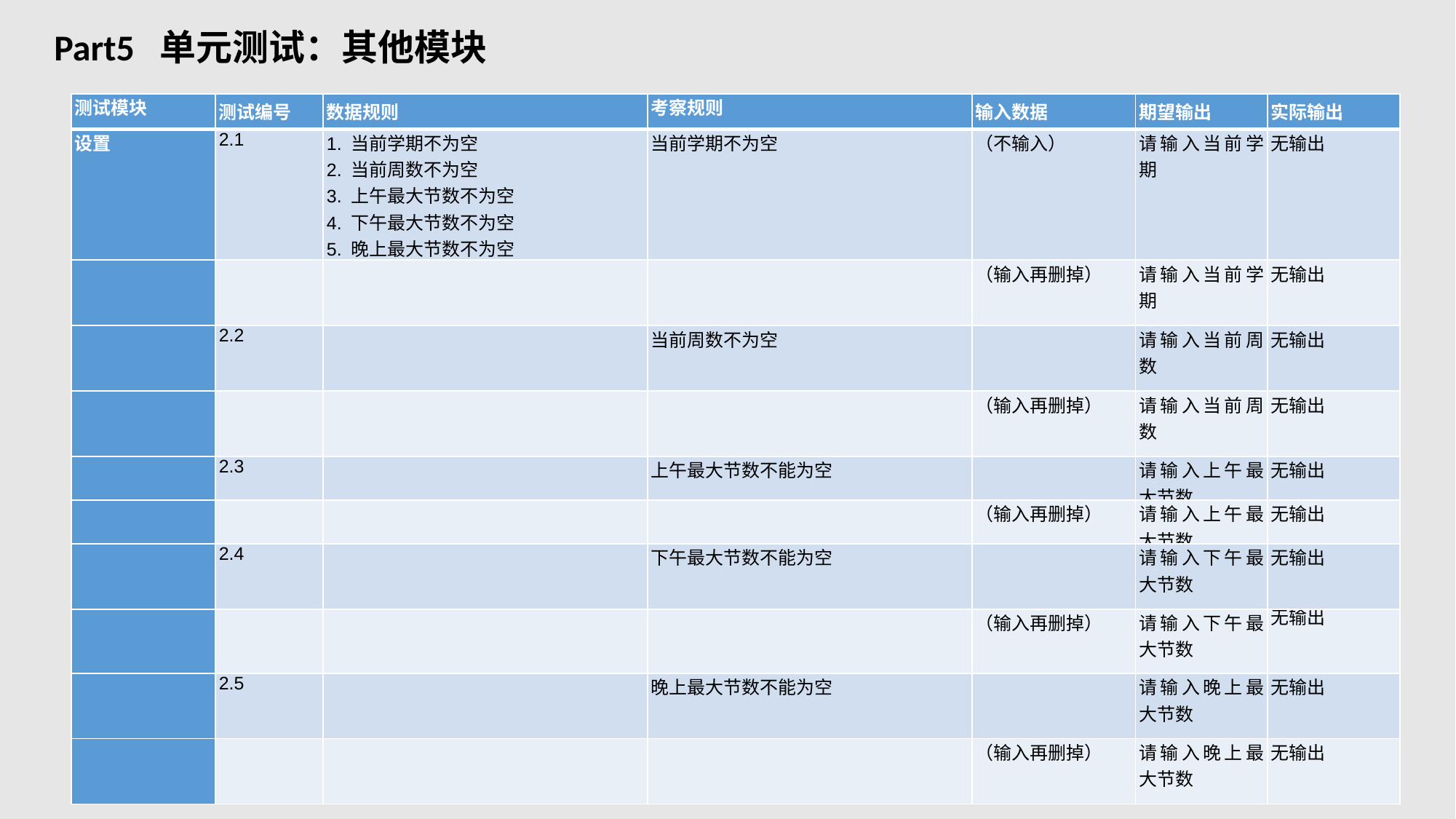

Part5  单元测试：其他模块
| 测试模块 | 测试编号 | 数据规则 | 考察规则 | 输入数据 | 期望输出 | 实际输出 |
| --- | --- | --- | --- | --- | --- | --- |
| 设置 | 2.1 | 1. 当前学期不为空 2. 当前周数不为空 3. 上午最大节数不为空 4. 下午最大节数不为空 5. 晚上最大节数不为空 | 当前学期不为空 | （不输入） | 请输入当前学期 | 无输出 |
|  |  |  |  | （输入再删掉） | 请输入当前学期 | 无输出 |
|  | 2.2 |  | 当前周数不为空 |  | 请输入当前周数 | 无输出 |
|  |  |  |  | （输入再删掉） | 请输入当前周数 | 无输出 |
|  | 2.3 |  | 上午最大节数不能为空 |  | 请输入上午最大节数 | 无输出 |
|  |  |  |  | （输入再删掉） | 请输入上午最大节数 | 无输出 |
|  | 2.4 |  | 下午最大节数不能为空 |  | 请输入下午最大节数 | 无输出 |
|  |  |  |  | （输入再删掉） | 请输入下午最大节数 | 无输出 |
|  | 2.5 |  | 晚上最大节数不能为空 |  | 请输入晚上最大节数 | 无输出 |
|  |  |  |  | （输入再删掉） | 请输入晚上最大节数 | 无输出 |